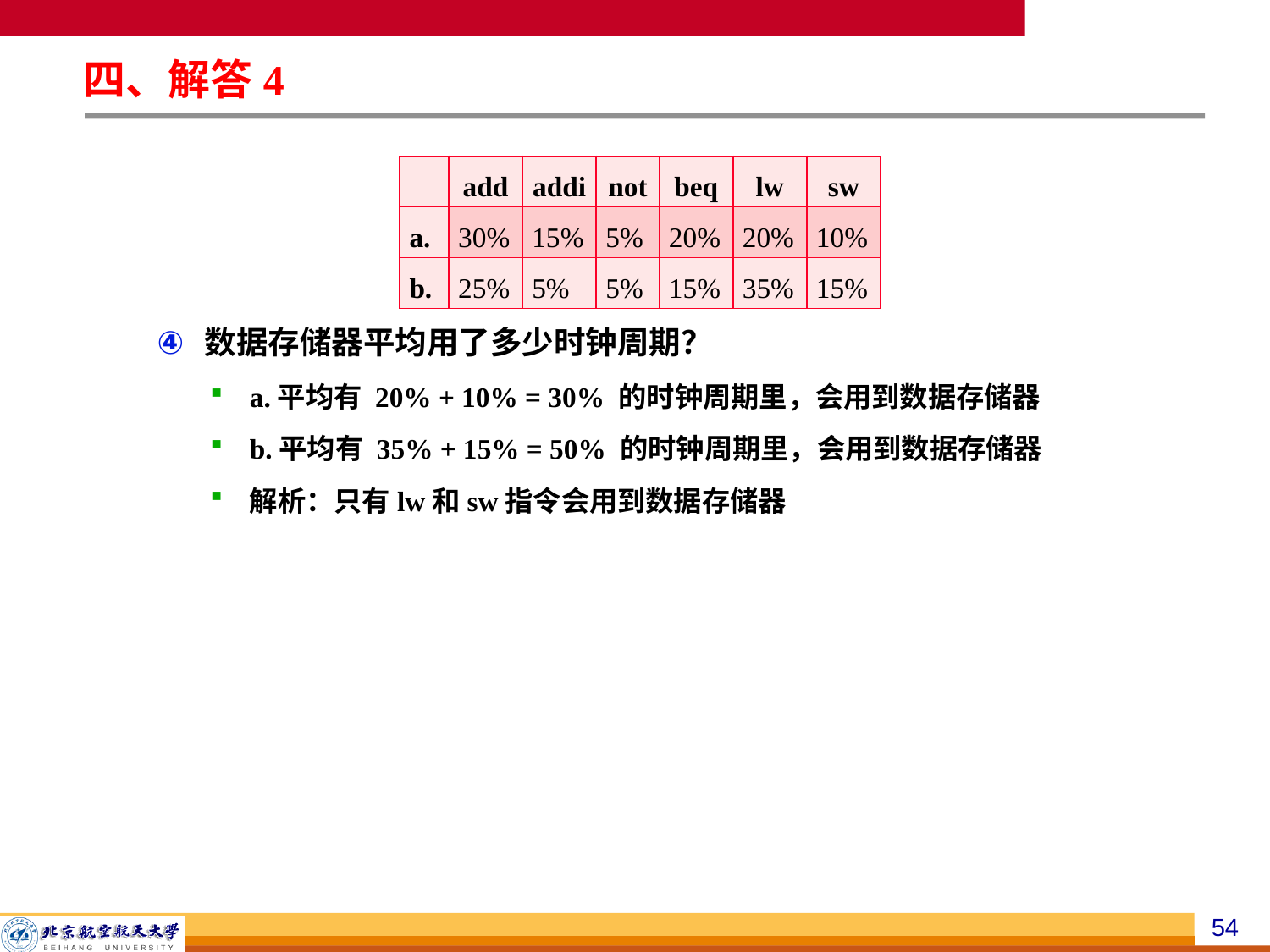

四、解答4

数据存储器平均用了多少时钟周期？
a.平均有 20% + 10% = 30% 的时钟周期里，会用到数据存储器
b.平均有 35% + 15% = 50% 的时钟周期里，会用到数据存储器
解析：只有lw和sw指令会用到数据存储器
|  | add | addi | not | beq | lw | sw |
| --- | --- | --- | --- | --- | --- | --- |
| a. | 30% | 15% | 5% | 20% | 20% | 10% |
| b. | 25% | 5% | 5% | 15% | 35% | 15% |